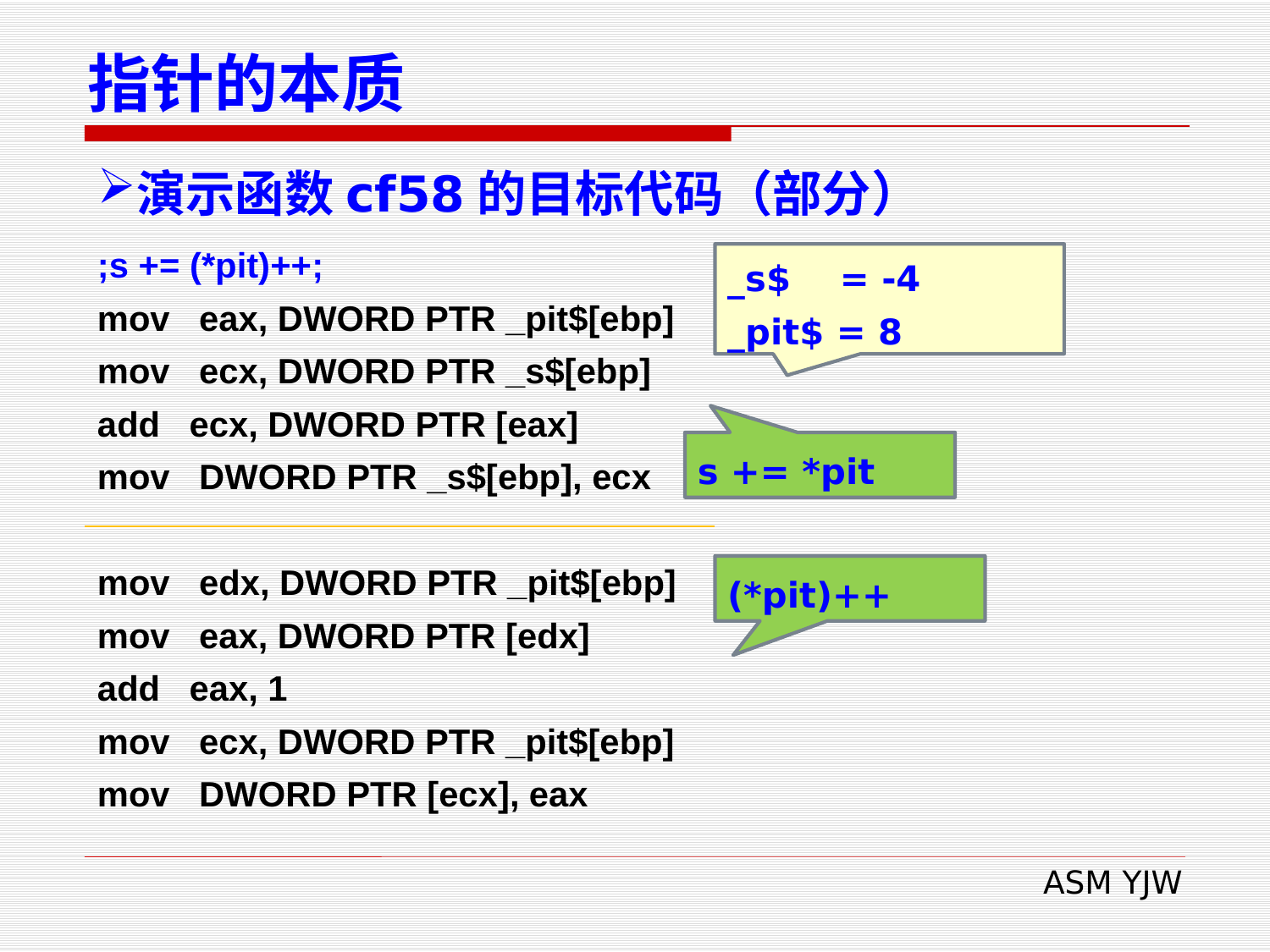

# 指针的本质
演示函数cf58的目标代码（部分）
;s += (*pit)++;
mov   eax, DWORD PTR _pit$[ebp]
mov   ecx, DWORD PTR _s$[ebp]
add   ecx, DWORD PTR [eax]
mov   DWORD PTR _s$[ebp], ecx

mov   edx, DWORD PTR _pit$[ebp]
mov   eax, DWORD PTR [edx]
add   eax, 1
mov   ecx, DWORD PTR _pit$[ebp]
mov   DWORD PTR [ecx], eax
_s$    = -4
_pit$ = 8
s += *pit
(*pit)++